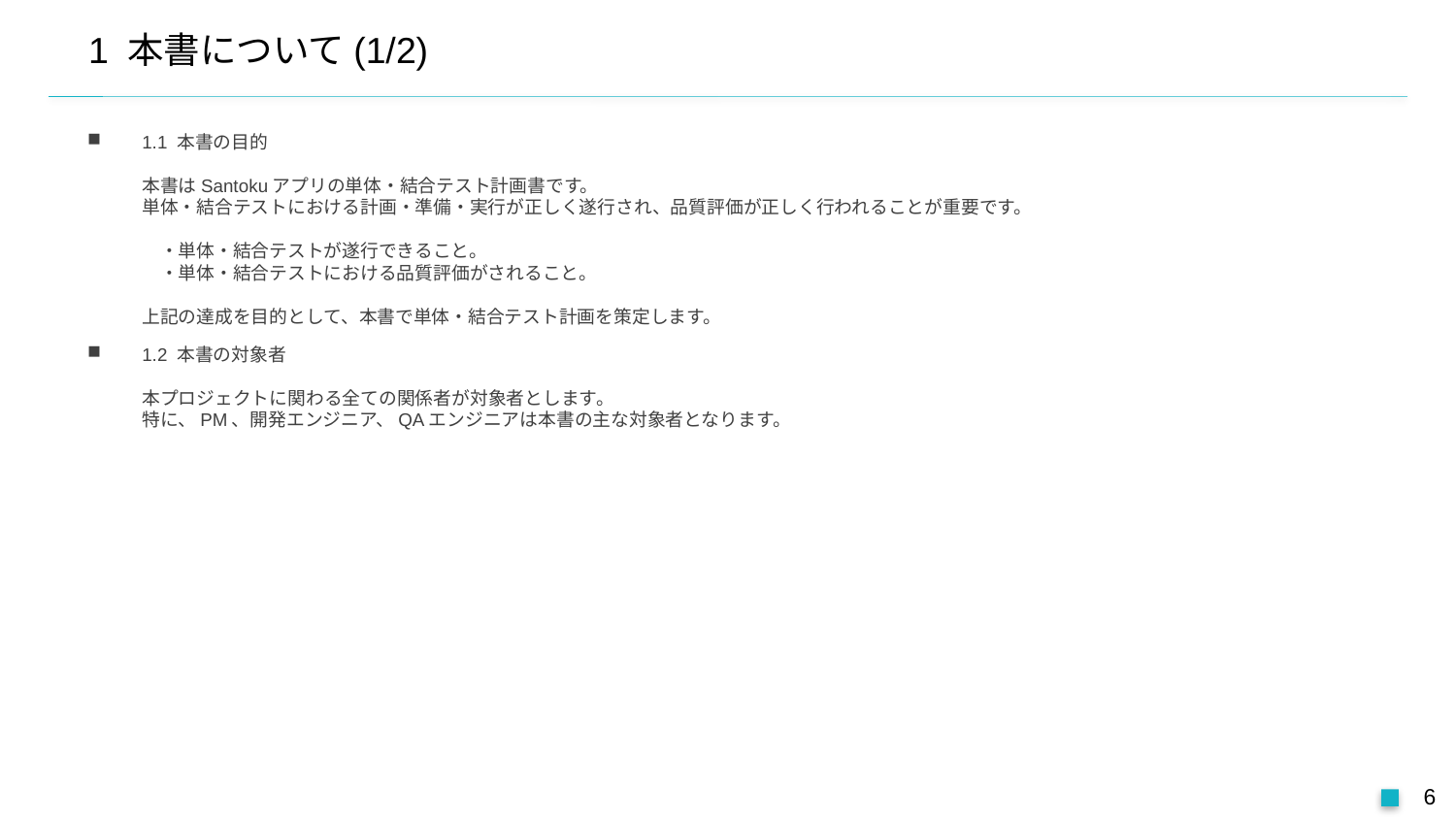

# 1 本書について(1/2)
1.1 本書の目的
本書はSantokuアプリの単体・結合テスト計画書です。
単体・結合テストにおける計画・準備・実行が正しく遂行され、品質評価が正しく行われることが重要です。
　・単体・結合テストが遂行できること。
　・単体・結合テストにおける品質評価がされること。
上記の達成を目的として、本書で単体・結合テスト計画を策定します。
1.2 本書の対象者
本プロジェクトに関わる全ての関係者が対象者とします。
特に、PM、開発エンジニア、QAエンジニアは本書の主な対象者となります。